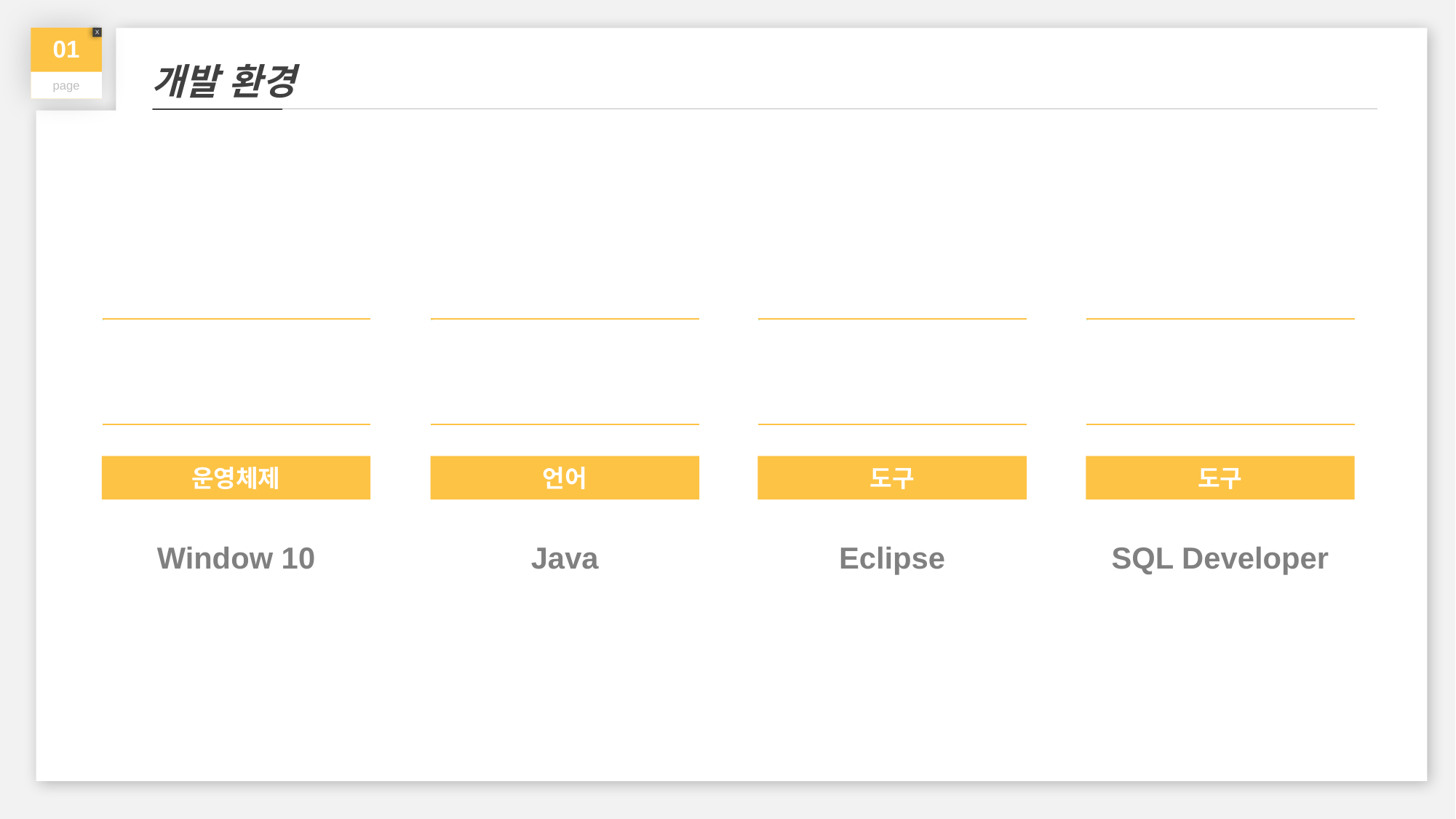

01
page
X

개발 환경
| 60^ |
| --- |
| 60^ |
| --- |
| 60^ |
| --- |
| 60^ |
| --- |
운영체제
언어
도구
도구
Window 10
Java
Eclipse
SQL Developer